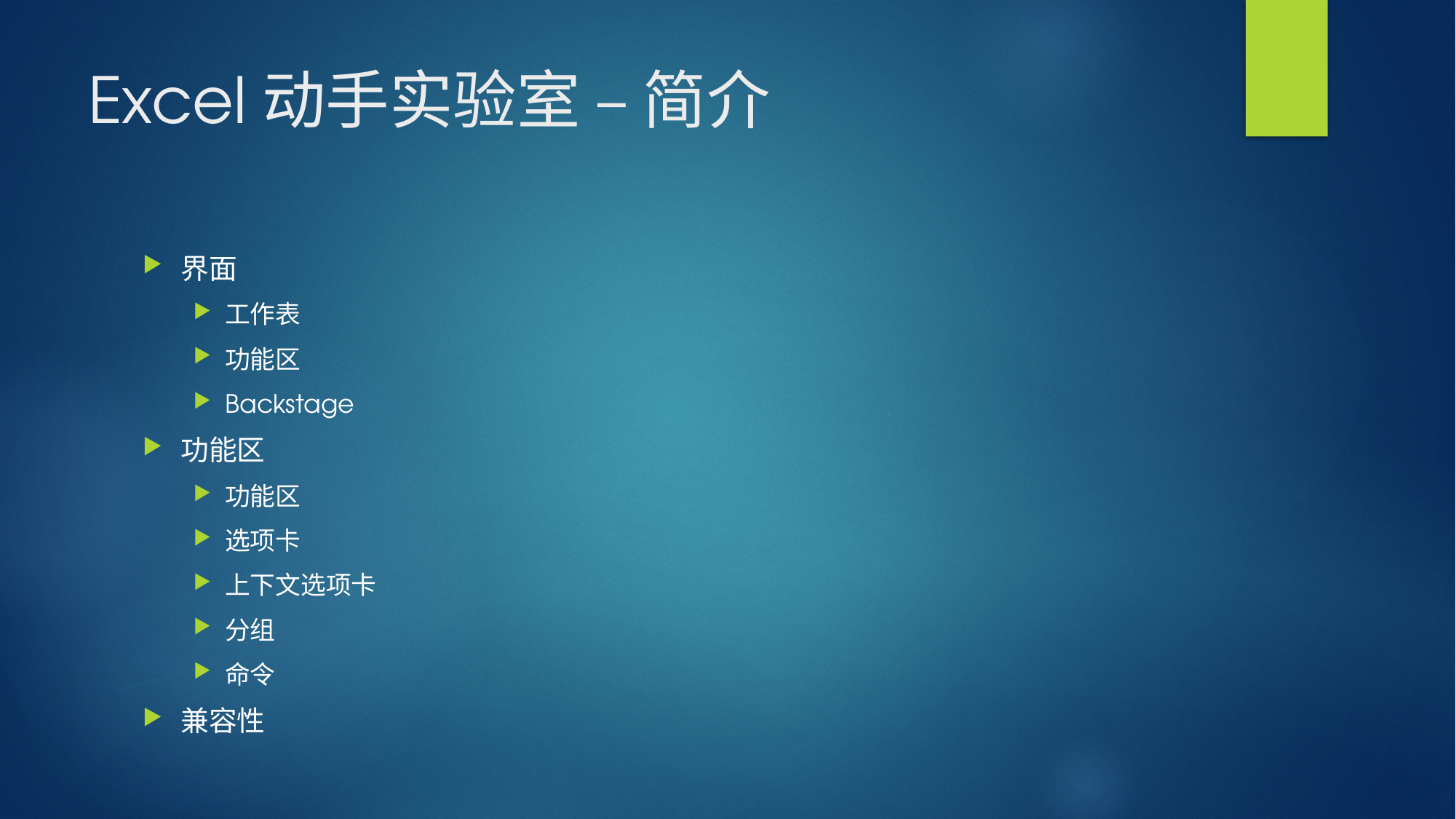

# Excel动手实验室 – 简介
界面
工作表
功能区
Backstage
功能区
功能区
选项卡
上下文选项卡
分组
命令
兼容性